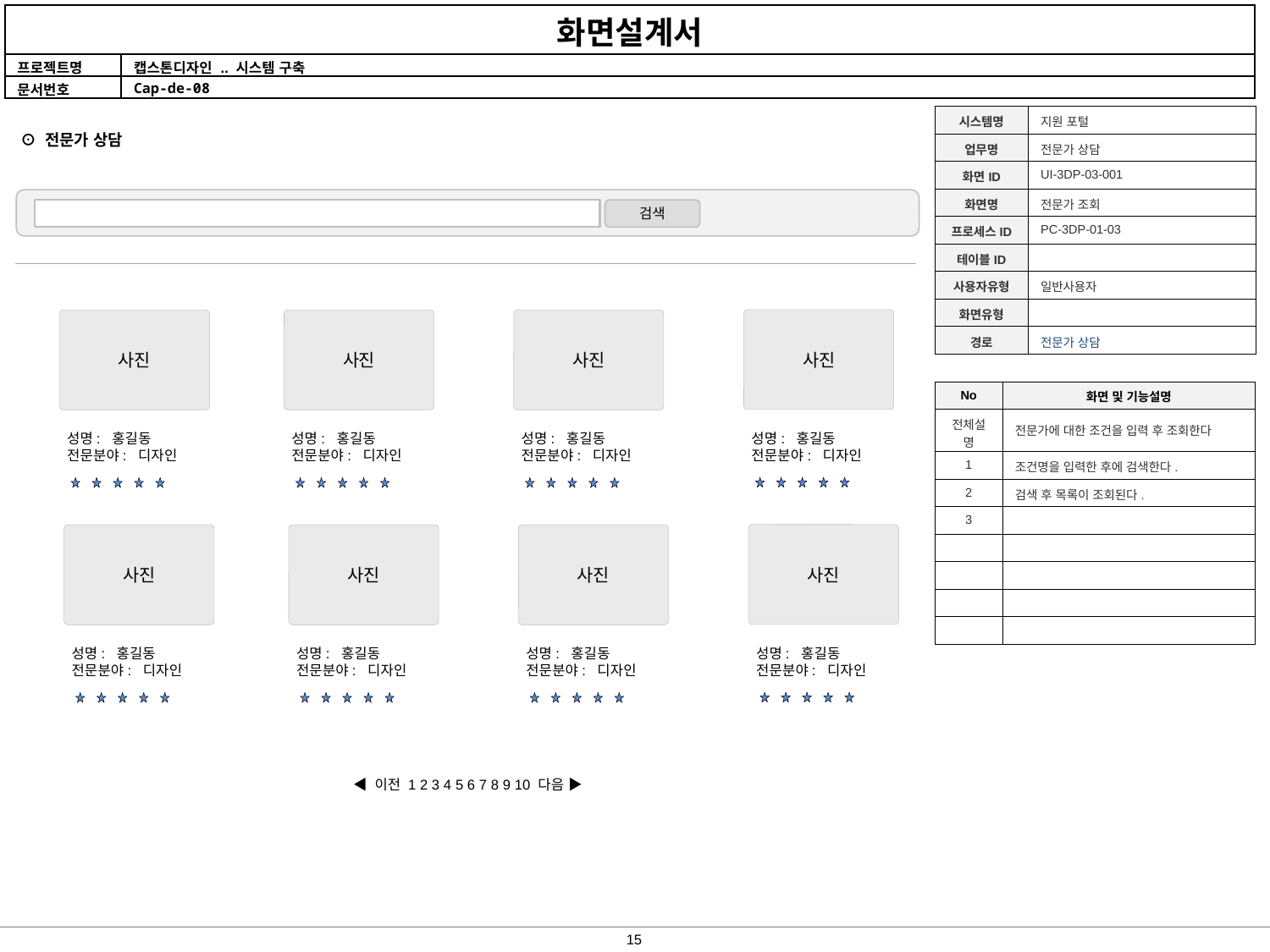

| 시스템명 | 지원 포털 |
| --- | --- |
| 업무명 | 전문가 상담 |
| 화면ID | UI-3DP-03-001 |
| 화면명 | 전문가 조회 |
| 프로세스ID | PC-3DP-01-03 |
| 테이블ID |  |
| 사용자유형 | 일반사용자 |
| 화면유형 |  |
| 경로 | 전문가 상담 |
⊙ 전문가 상담

검색

사진
성명:  홍길동
전문분야:  디자인

사진
성명:  홍길동
전문분야:  디자인

사진
성명:  홍길동
전문분야:  디자인

사진
성명:  홍길동
전문분야:  디자인

| No | 화면 및 기능설명 |
| --- | --- |
| 전체설명 | 전문가에 대한 조건을 입력 후 조회한다 |
| 1 | 조건명을 입력한 후에 검색한다. |
| 2 | 검색 후 목록이 조회된다. |
| 3 |  |
|  |  |
|  |  |
|  |  |
|  |  |
사진
성명:  홍길동
전문분야:  디자인

사진
성명:  홍길동
전문분야:  디자인

사진
성명:  홍길동
전문분야:  디자인

사진
성명:  홍길동
전문분야:  디자인

◀ 이전 1 2 3 4 5 6 7 8 9 10 다음 ▶